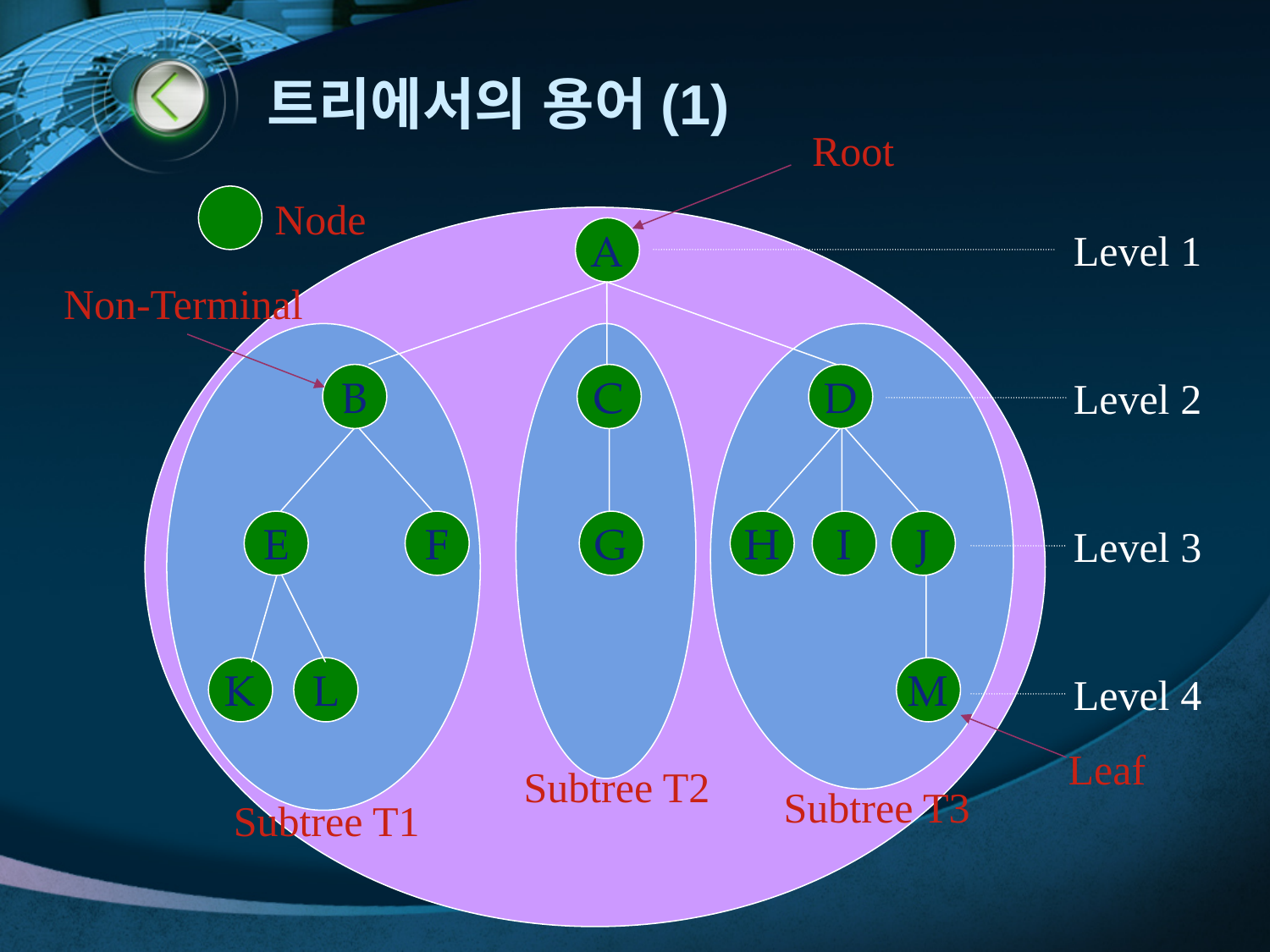

# 트리에서의 용어(1)
Root

Node

A
Level 1

B
C
D
Level 2

E
F
G
H
I
J
Level 3

K
L
M
Level 4

Non-Terminal

Leaf
Subtree T2
Subtree T3
Subtree T1